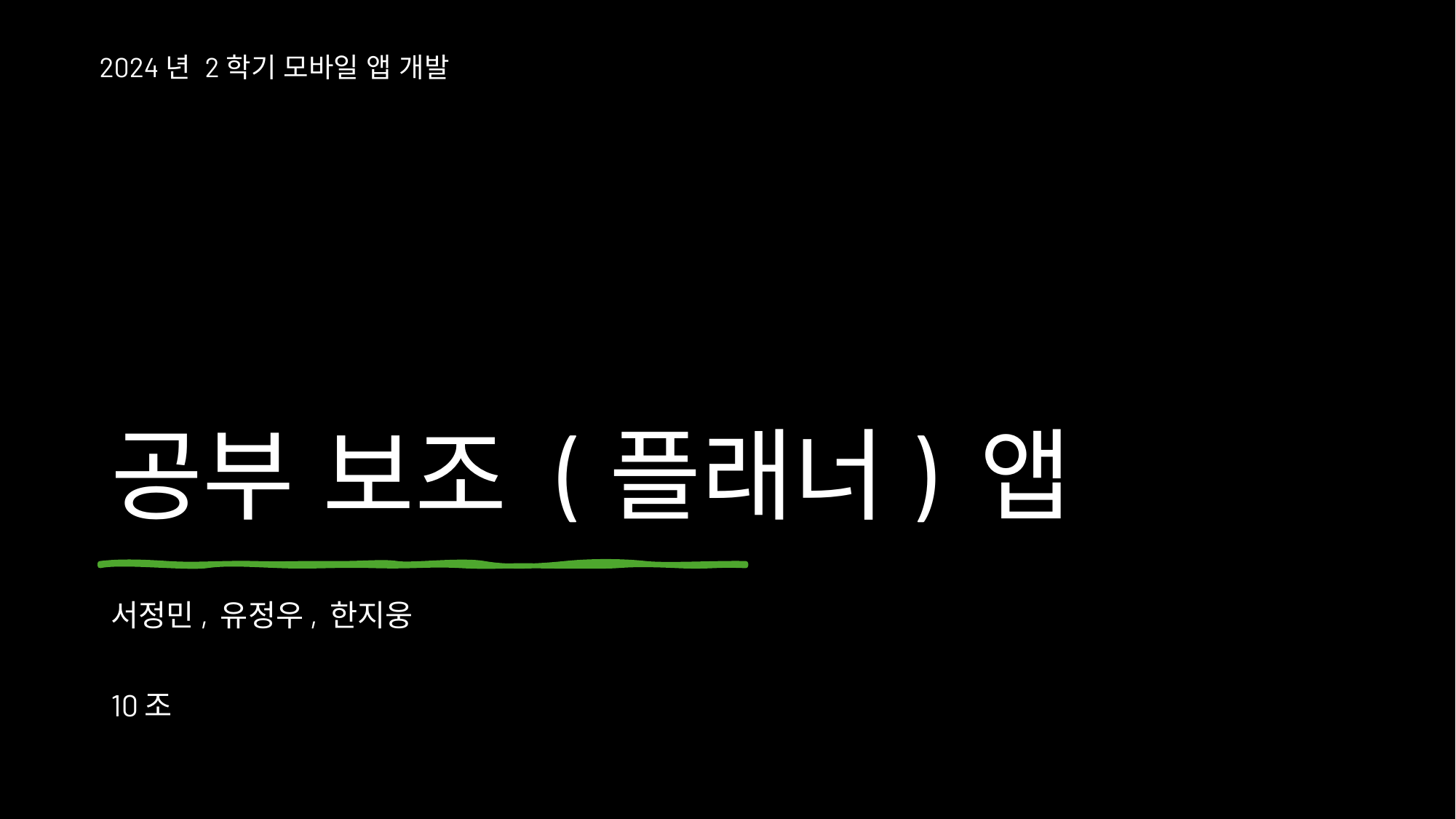

2024년 2학기 모바일 앱 개발
# 공부 보조 (플래너) 앱

서정민, 유정우, 한지웅

10조